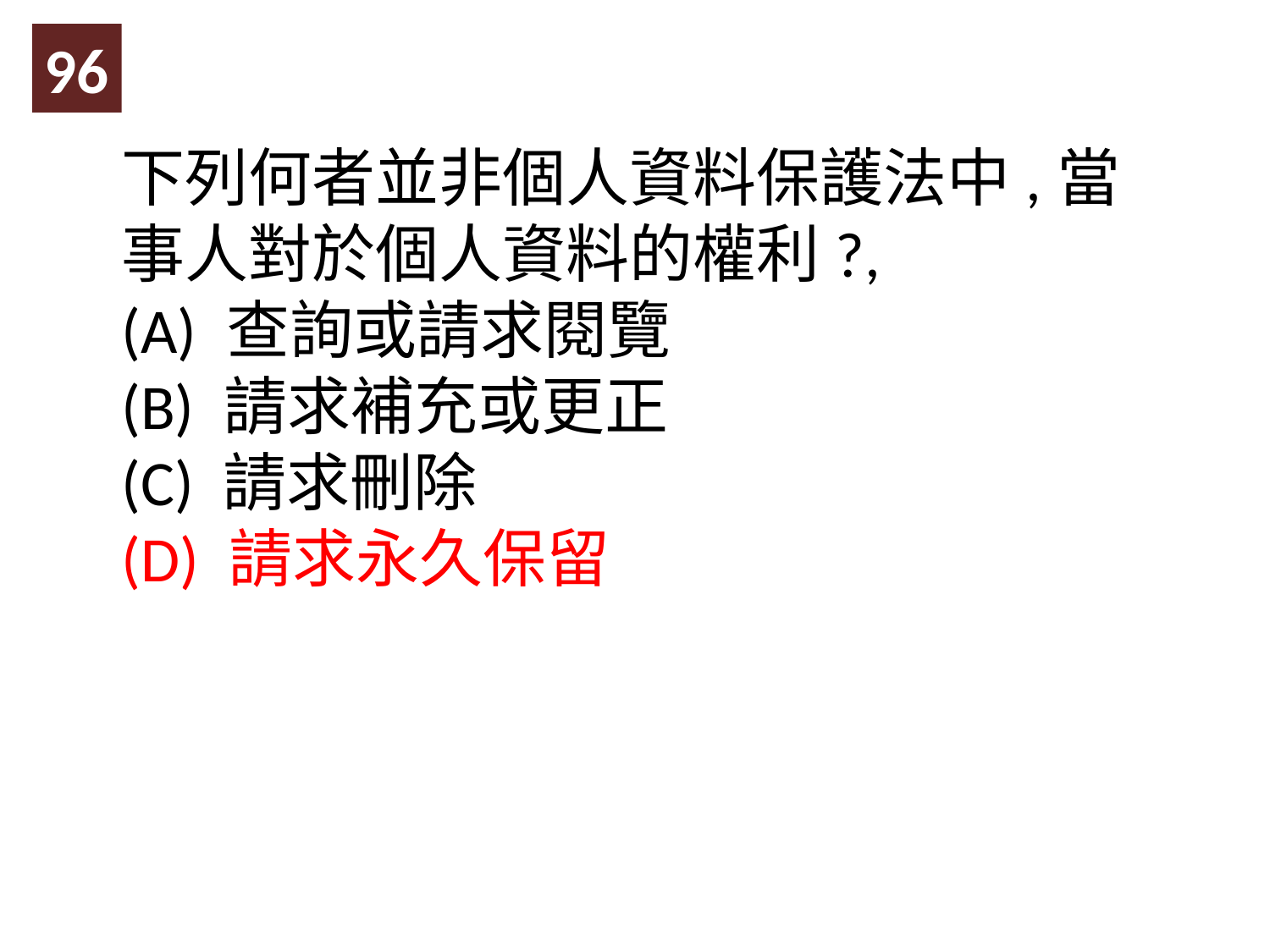

96
下列何者並非個人資料保護法中,當事人對於個人資料的權利?,
(A) 查詢或請求閱覽
(B) 請求補充或更正
(C) 請求刪除
(D) 請求永久保留